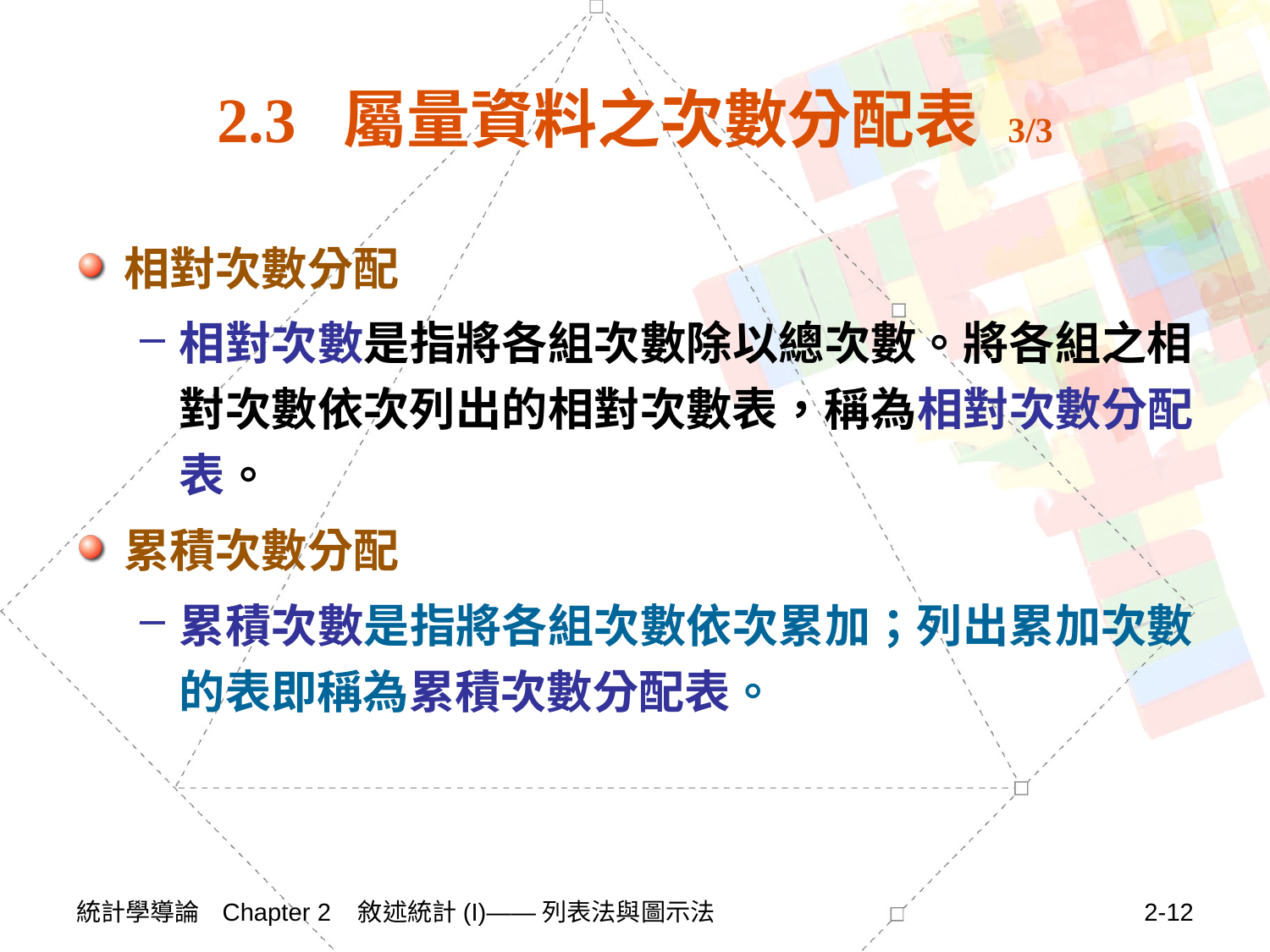

# 2.3  屬量資料之次數分配表 3/3
相對次數分配
相對次數是指將各組次數除以總次數。將各組之相對次數依次列出的相對次數表，稱為相對次數分配表。
累積次數分配
累積次數是指將各組次數依次累加；列出累加次數的表即稱為累積次數分配表。
統計學導論   Chapter 2   敘述統計(I)——列表法與圖示法
2-12